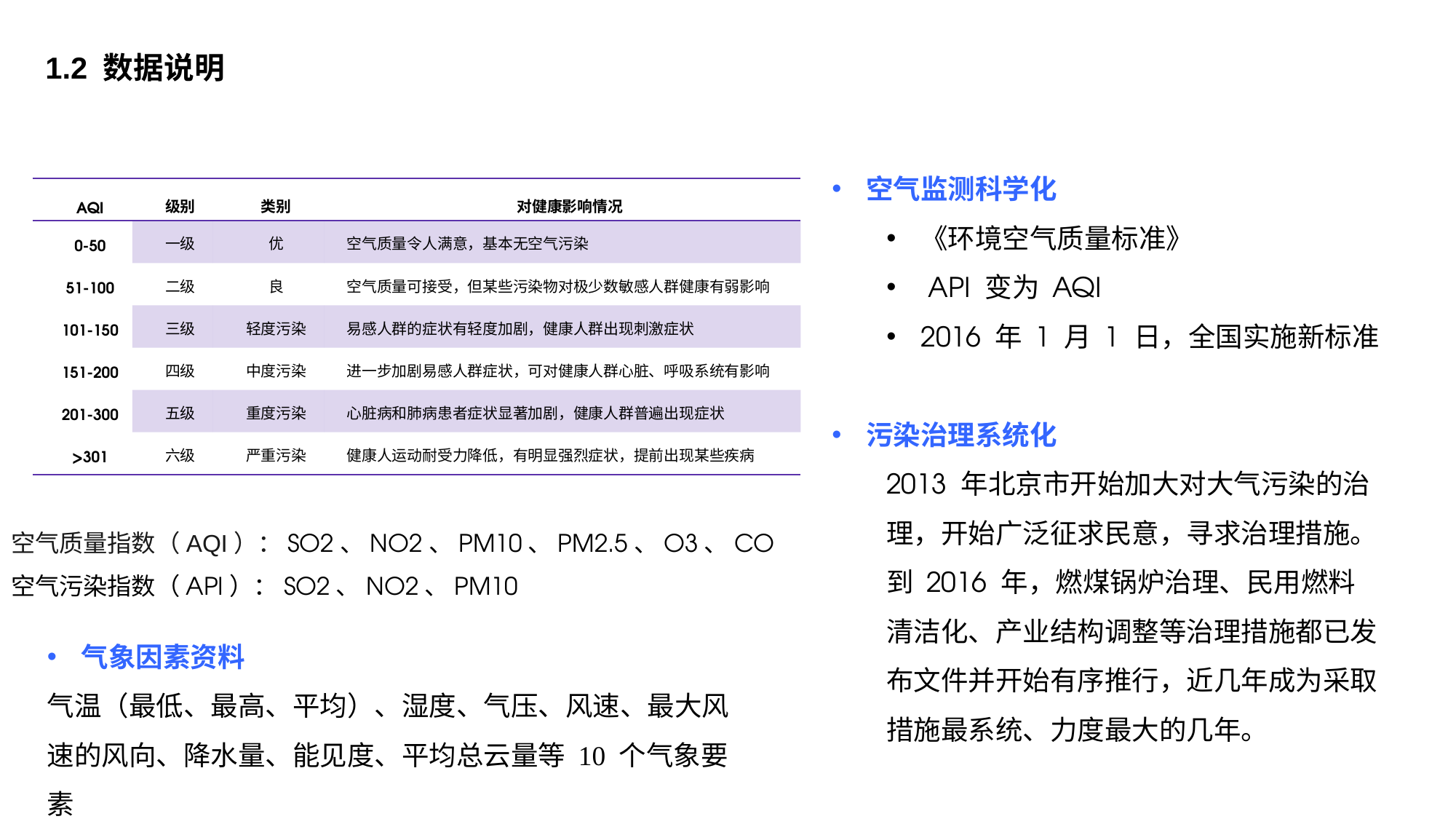

1.2 数据说明
空气监测科学化
《环境空气质量标准》
 API 变为 AQI
2016 年 1 月 1 日，全国实施新标准

污染治理系统化
2013 年北京市开始加大对大气污染的治理，开始广泛征求民意，寻求治理措施。到 2016 年，燃煤锅炉治理、民用燃料清洁化、产业结构调整等治理措施都已发布文件并开始有序推行，近几年成为采取措施最系统、力度最大的几年。
| AQI | 级别 | 类别 | 对健康影响情况 |
| --- | --- | --- | --- |
| 0-50 | 一级 | 优 | 空气质量令人满意，基本无空气污染 |
| 51-100 | 二级 | 良 | 空气质量可接受，但某些污染物对极少数敏感人群健康有弱影响 |
| 101-150 | 三级 | 轻度污染 | 易感人群的症状有轻度加剧，健康人群出现刺激症状 |
| 151-200 | 四级 | 中度污染 | 进一步加剧易感人群症状，可对健康人群心脏、呼吸系统有影响 |
| 201-300 | 五级 | 重度污染 | 心脏病和肺病患者症状显著加剧，健康人群普遍出现症状 |
| >301 | 六级 | 严重污染 | 健康人运动耐受力降低，有明显强烈症状，提前出现某些疾病 |
空气质量指数（AQI）：SO2、NO2、PM10、PM2.5、O3、CO
空气污染指数（API）：SO2、NO2、PM10
气象因素资料
气温（最低、最高、平均）、湿度、气压、风速、最大风速的风向、降水量、能见度、平均总云量等 10 个气象要素